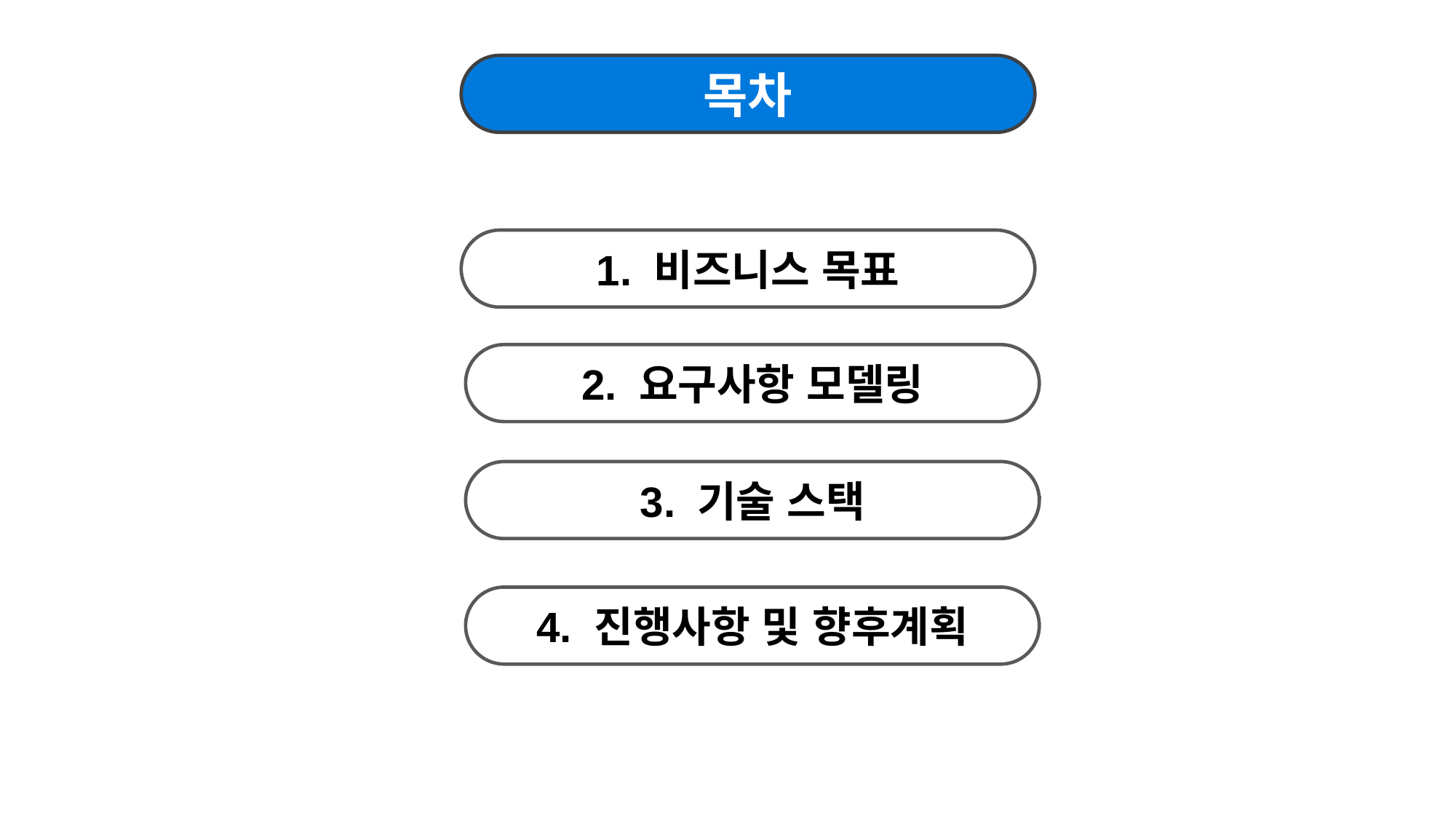

목차
1. 비즈니스 목표
2. 요구사항 모델링
3. 기술 스택
4. 진행사항 및 향후계획